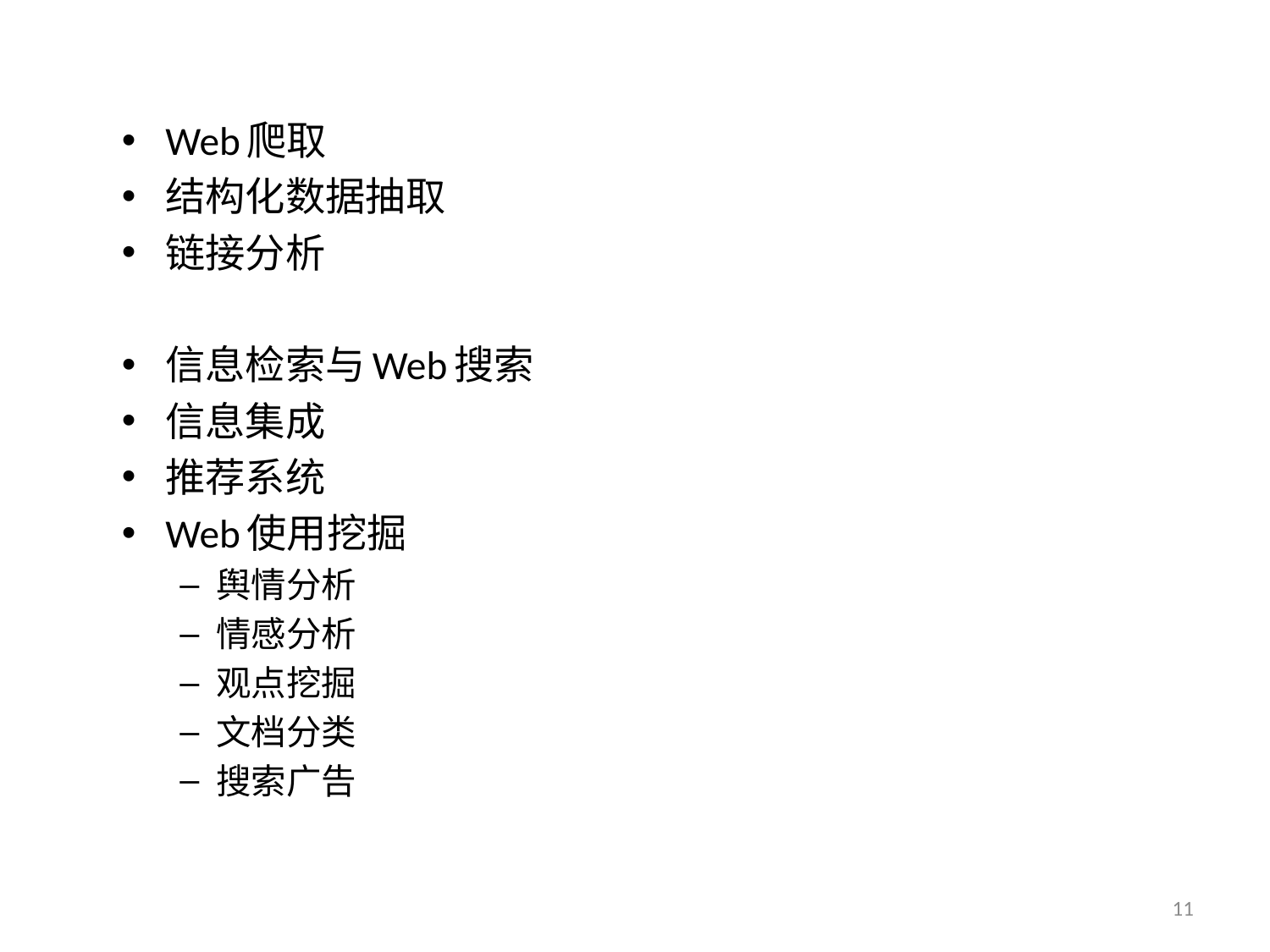

Web爬取
结构化数据抽取
链接分析

信息检索与Web搜索
信息集成
推荐系统
Web使用挖掘
舆情分析
情感分析
观点挖掘
文档分类
搜索广告

11